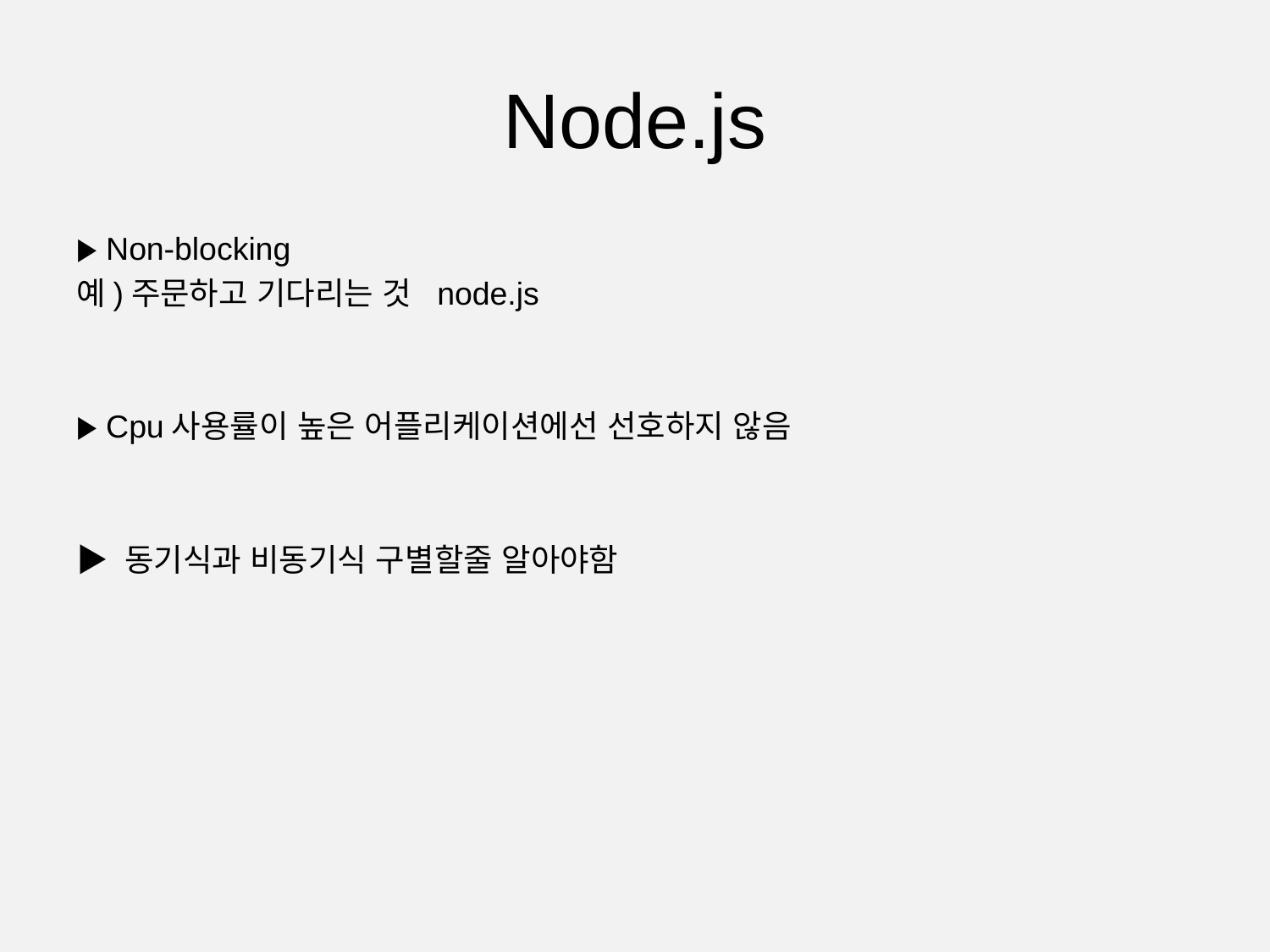

# Node.js
▶ Non-blocking
예)주문하고 기다리는 것  node.js

▶ Cpu사용률이 높은 어플리케이션에선 선호하지 않음

▶ 동기식과 비동기식 구별할줄 알아야함